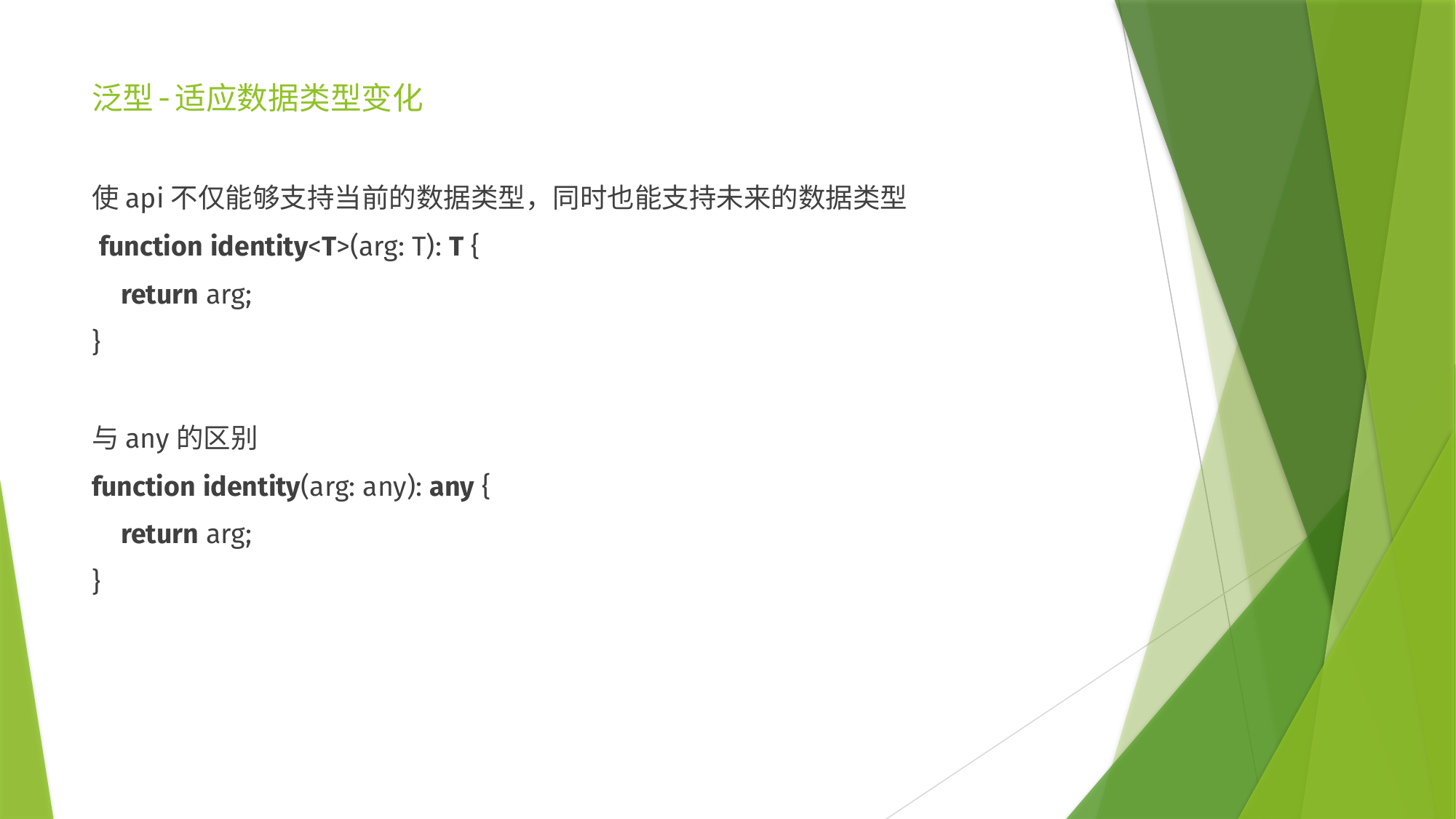

# 泛型-适应数据类型变化
使api不仅能够支持当前的数据类型，同时也能支持未来的数据类型
 function identity<T>(arg: T): T {
    return arg;
}

与any的区别
function identity(arg: any): any {
    return arg;
}